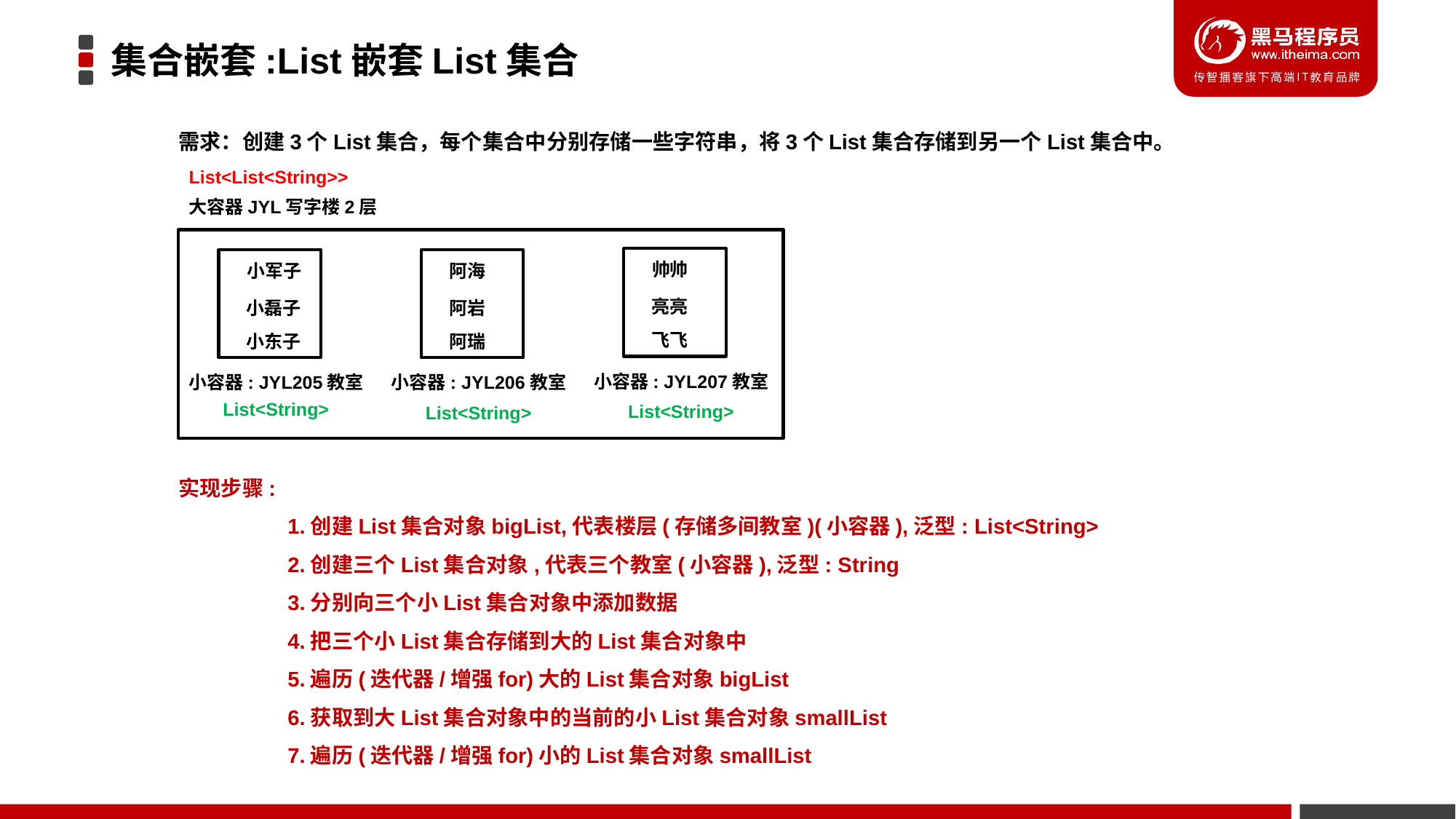

# 集合嵌套:List嵌套List集合
需求：创建3个List集合，每个集合中分别存储一些字符串，将3个List集合存储到另一个List集合中。
List<List<String>>
大容器JYL写字楼2层

帅帅
亮亮
飞飞

小军子
小磊子
小东子

阿海
阿岩
阿瑞
小容器: JYL207教室
小容器: JYL205教室
小容器: JYL206教室
List<String>
List<String>
List<String>
实现步骤:
	1.创建List集合对象bigList,代表楼层(存储多间教室)(小容器),泛型: List<String>
	2.创建三个List集合对象,代表三个教室(小容器),泛型: String
	3.分别向三个小List集合对象中添加数据
	4.把三个小List集合存储到大的List集合对象中
	5.遍历(迭代器/增强for)大的List集合对象bigList
	6.获取到大List集合对象中的当前的小List集合对象smallList
	7.遍历(迭代器/增强for)小的List集合对象smallList